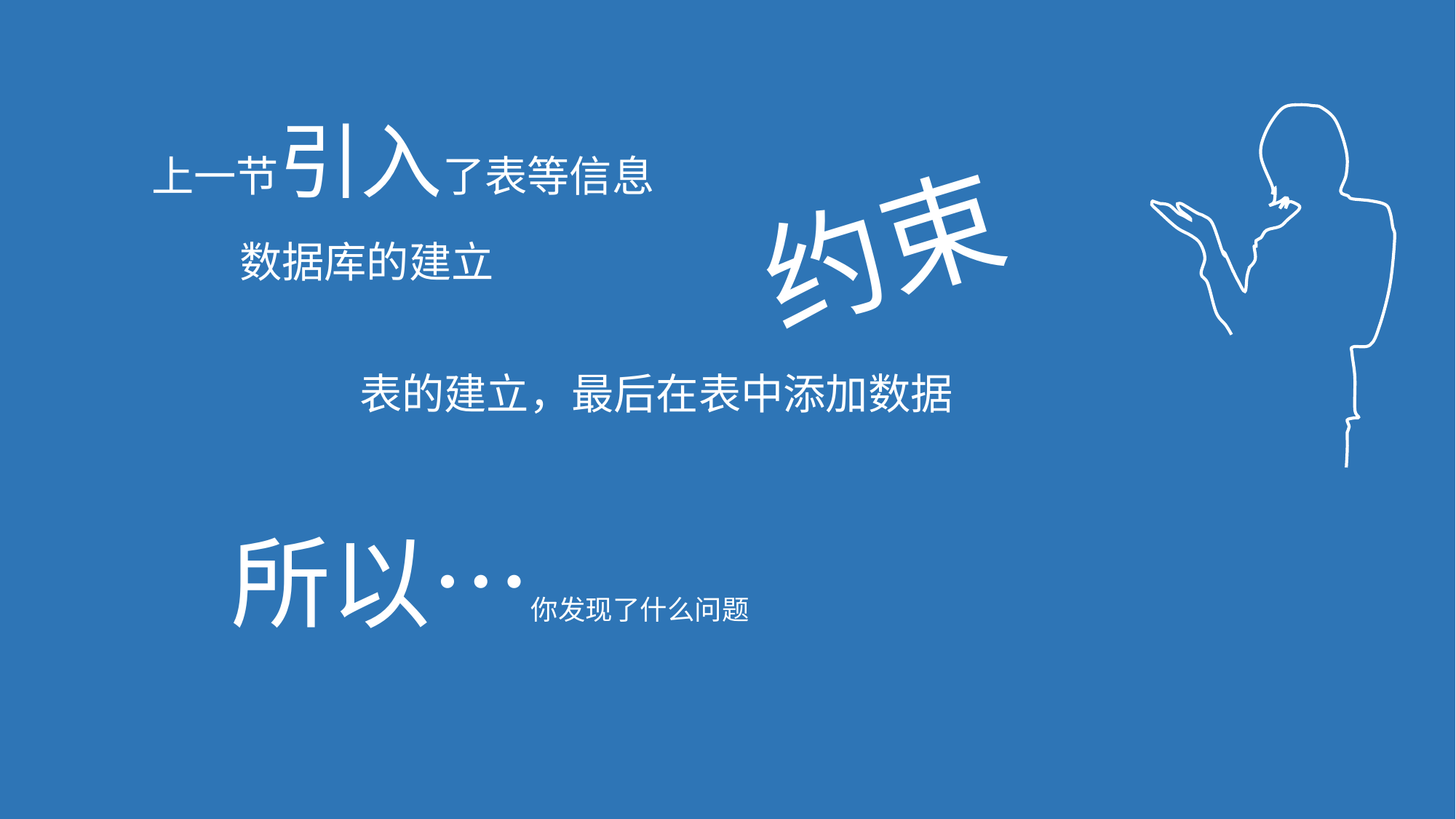

上一节引入了表等信息

约束

数据库的建立

表的建立，最后在表中添加数据
所以…你发现了什么问题